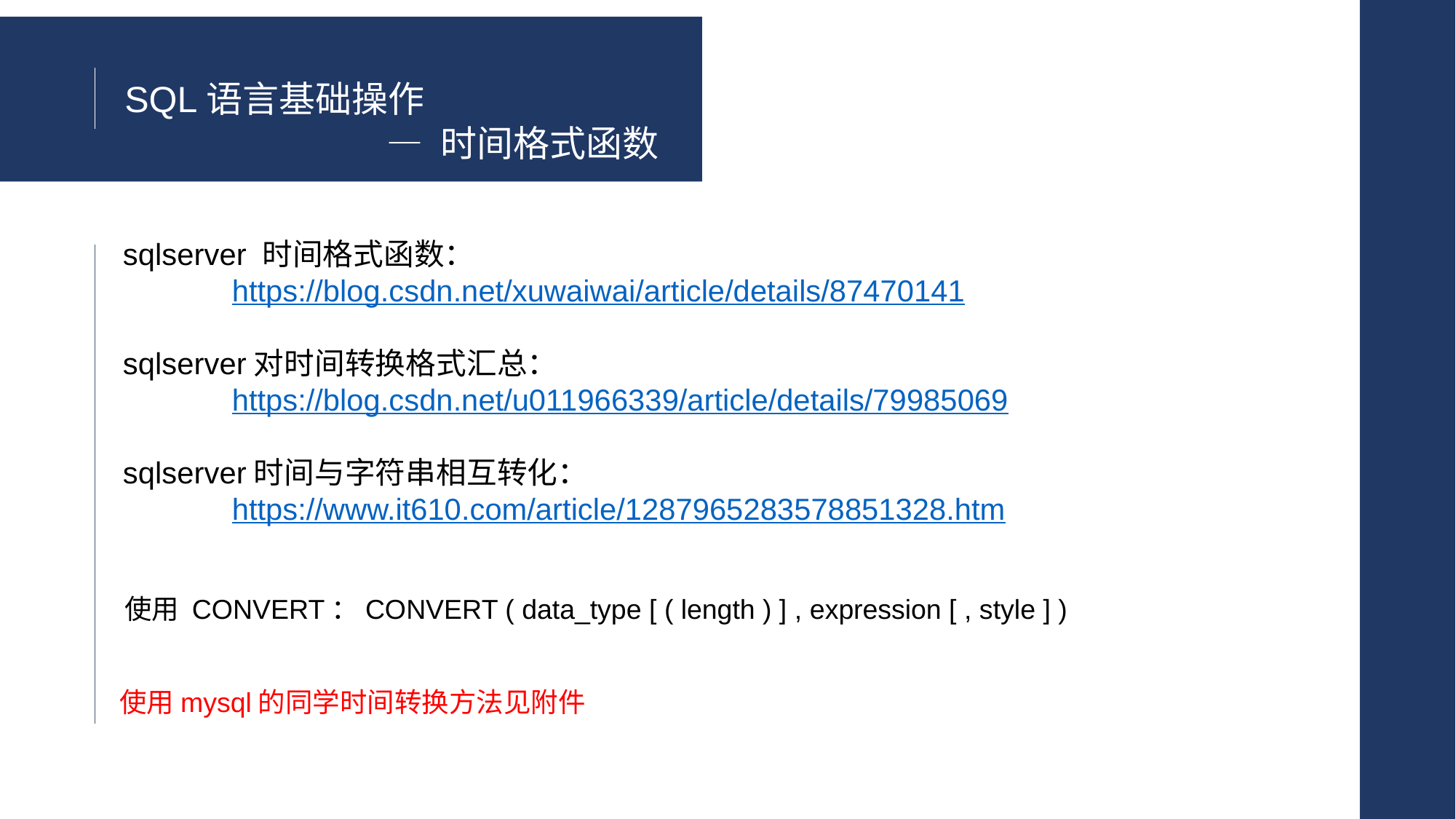

SQL语言基础操作
— 时间格式函数
sqlserver 时间格式函数：
	https://blog.csdn.net/xuwaiwai/article/details/87470141

sqlserver对时间转换格式汇总：
	https://blog.csdn.net/u011966339/article/details/79985069

sqlserver时间与字符串相互转化：
	https://www.it610.com/article/1287965283578851328.htm

使用 CONVERT：CONVERT ( data_type [ ( length ) ] , expression [ , style ] )
使用mysql的同学时间转换方法见附件